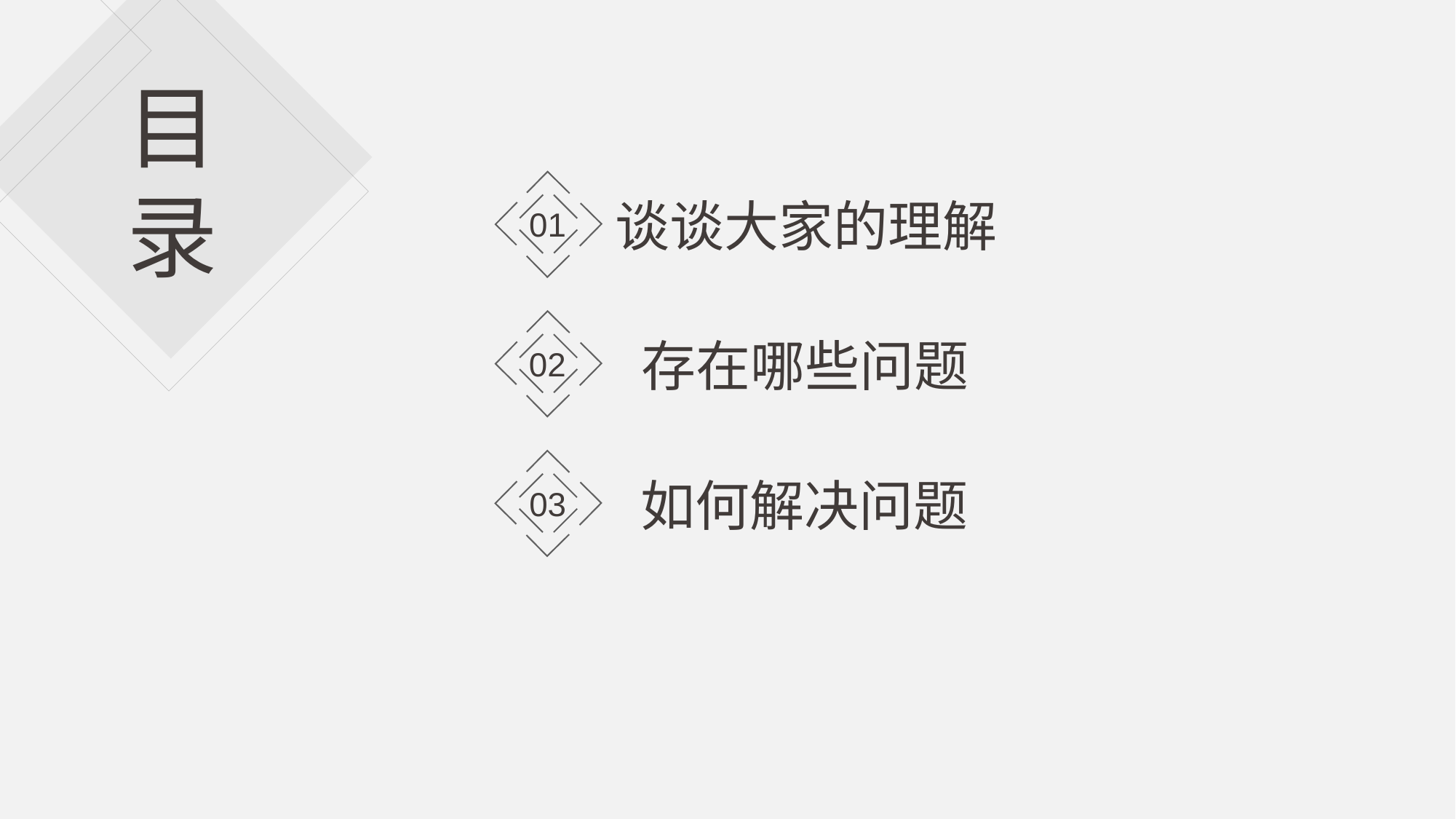

目录

01
谈谈大家的理解

02
存在哪些问题

03
如何解决问题